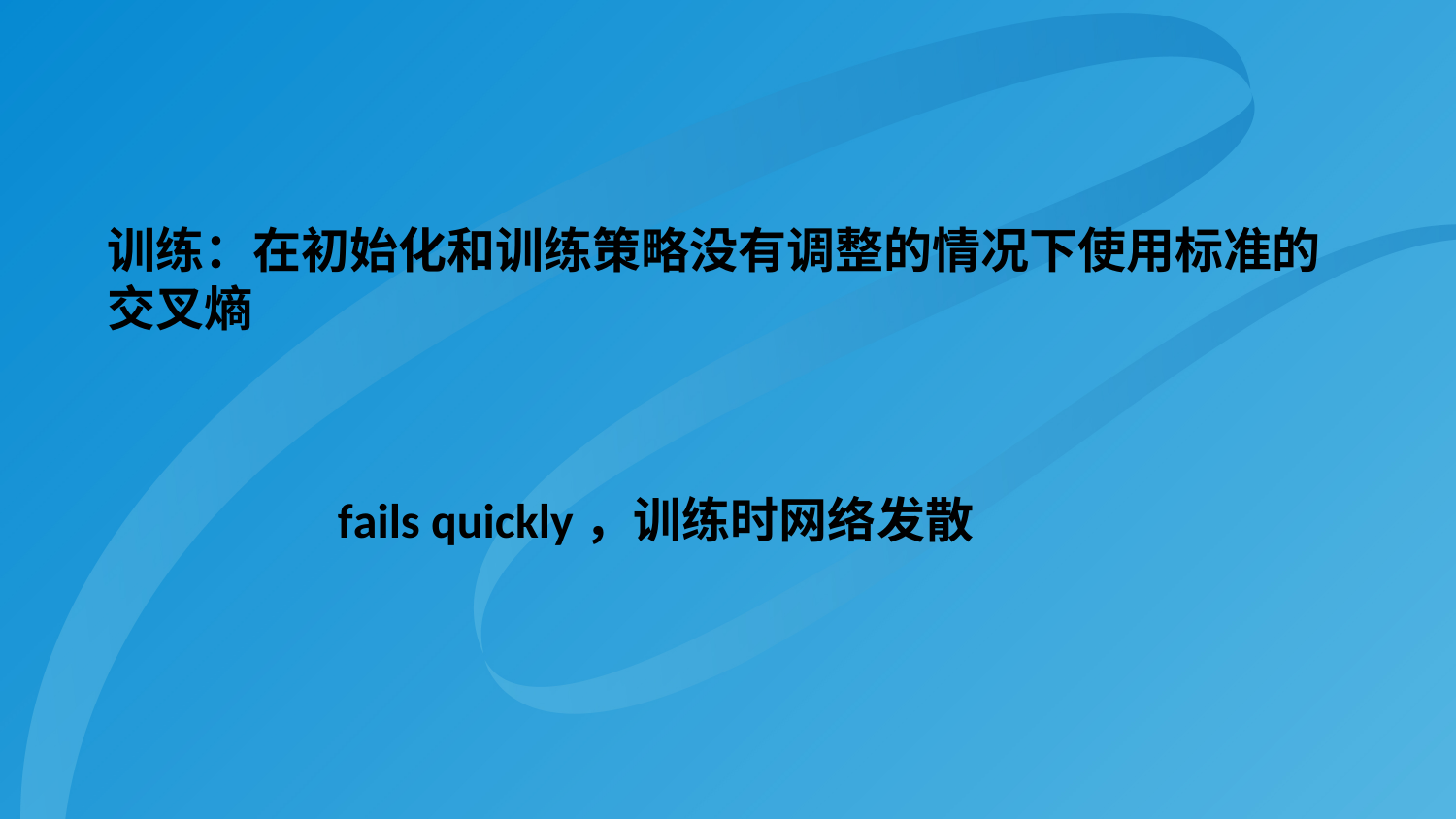

# 训练：在初始化和训练策略没有调整的情况下使用标准的交叉熵
fails quickly，训练时网络发散